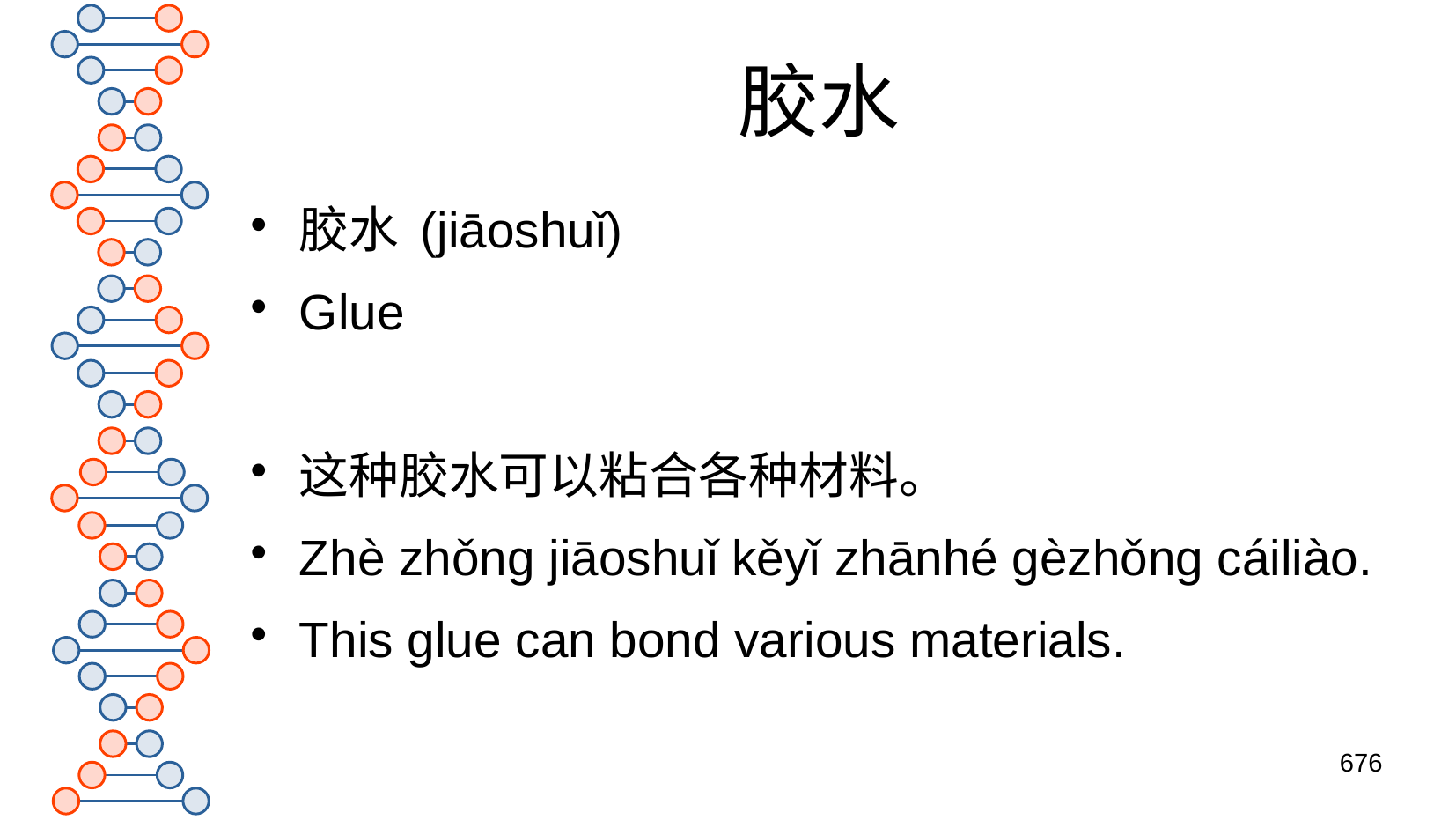

# 胶水
胶水 (jiāoshuǐ)
Glue

这种胶水可以粘合各种材料。
Zhè zhǒng jiāoshuǐ kěyǐ zhānhé gèzhǒng cáiliào.
This glue can bond various materials.

676